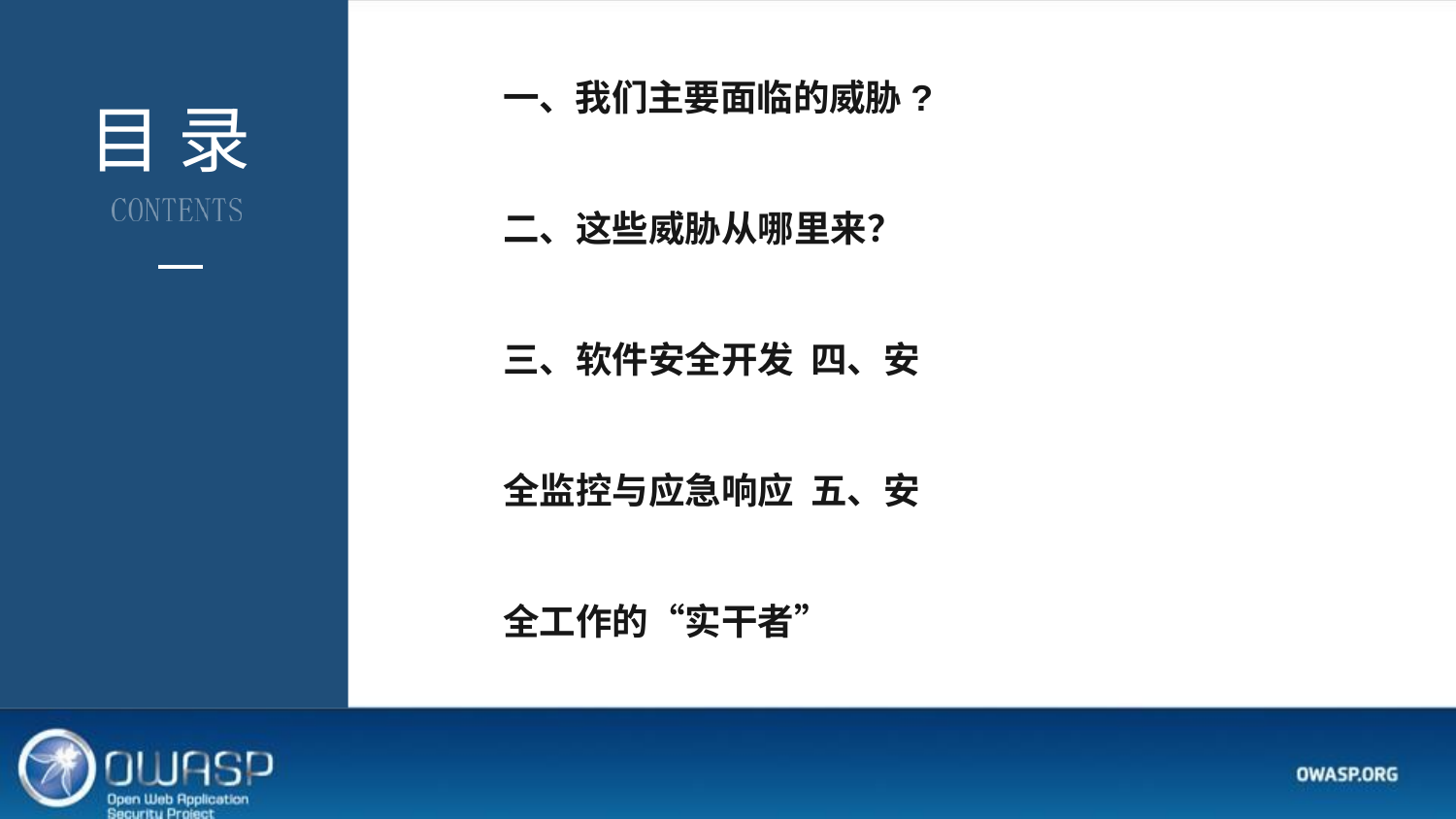

# 一、我们主要面临的威胁?
目 录

二、这些威胁从哪里来？
三、软件安全开发  四、安全监控与应急响应  五、安全工作的“实干者”